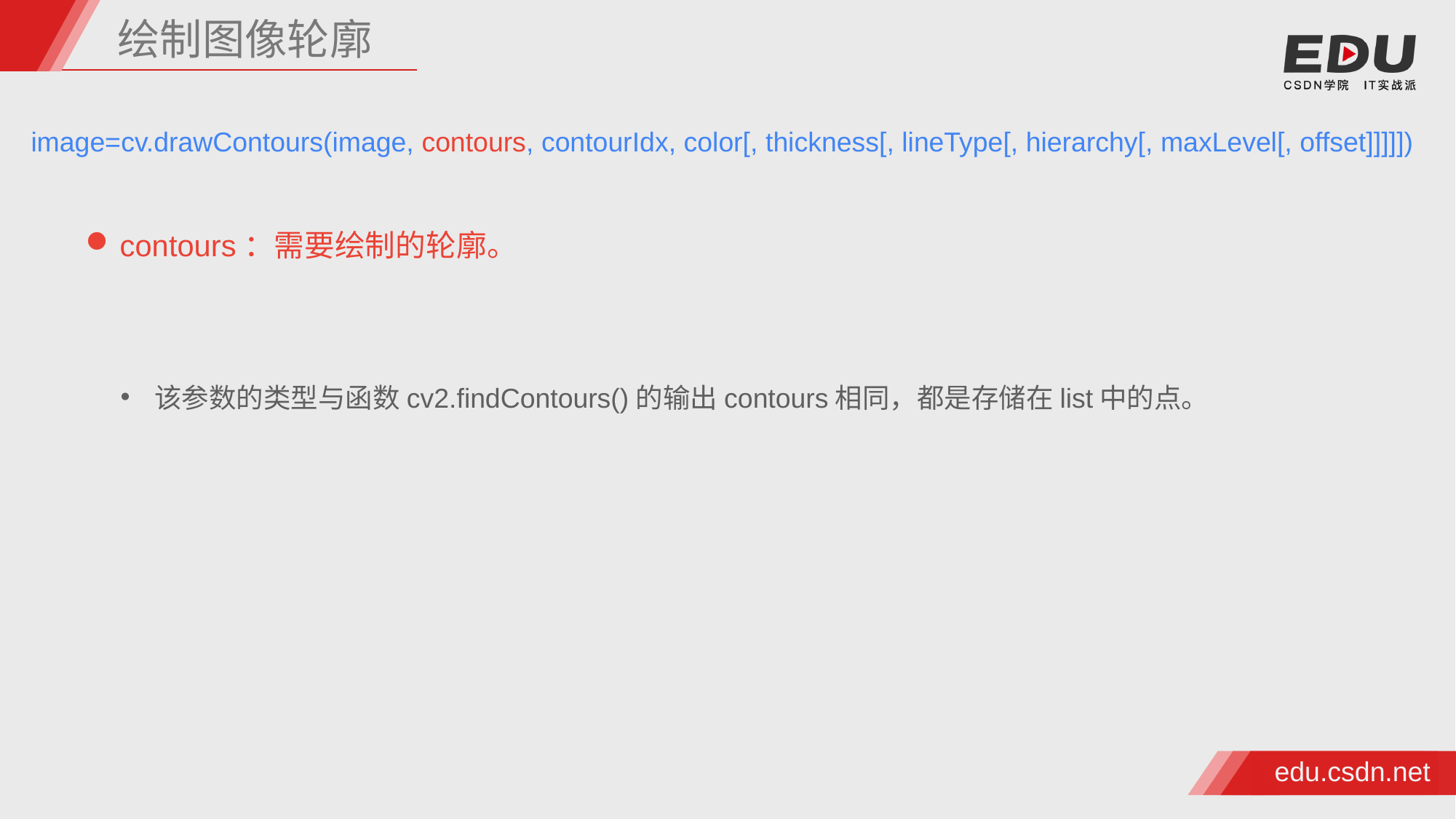

绘制图像轮廓

image=cv.drawContours(image, contours, contourIdx, color[, thickness[, lineType[, hierarchy[, maxLevel[, offset]]]]])
contours：需要绘制的轮廓。
该参数的类型与函数cv2.findContours()的输出contours相同，都是存储在list中的点。